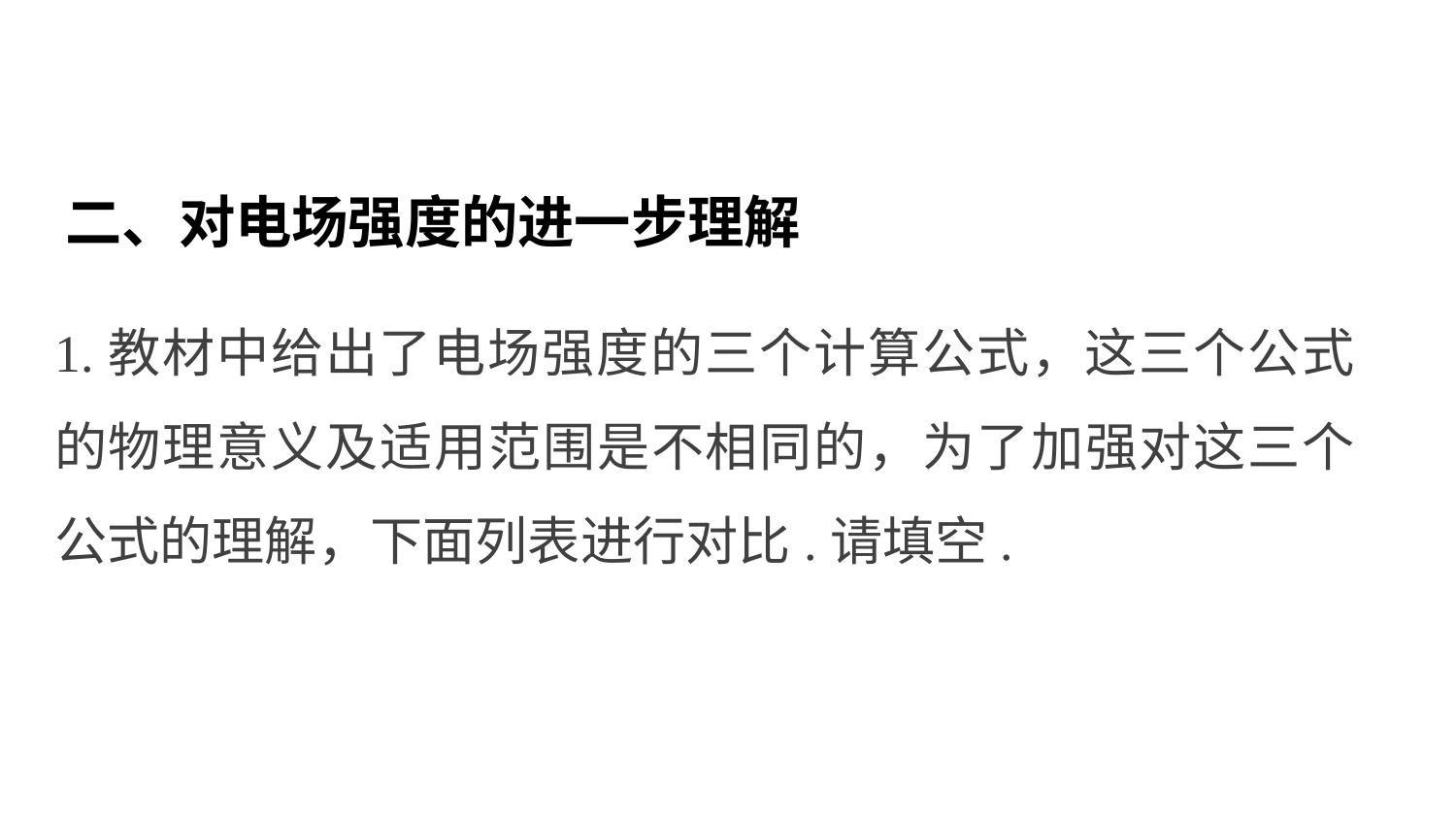

二、对电场强度的进一步理解
1.教材中给出了电场强度的三个计算公式，这三个公式的物理意义及适用范围是不相同的，为了加强对这三个公式的理解，下面列表进行对比.请填空.